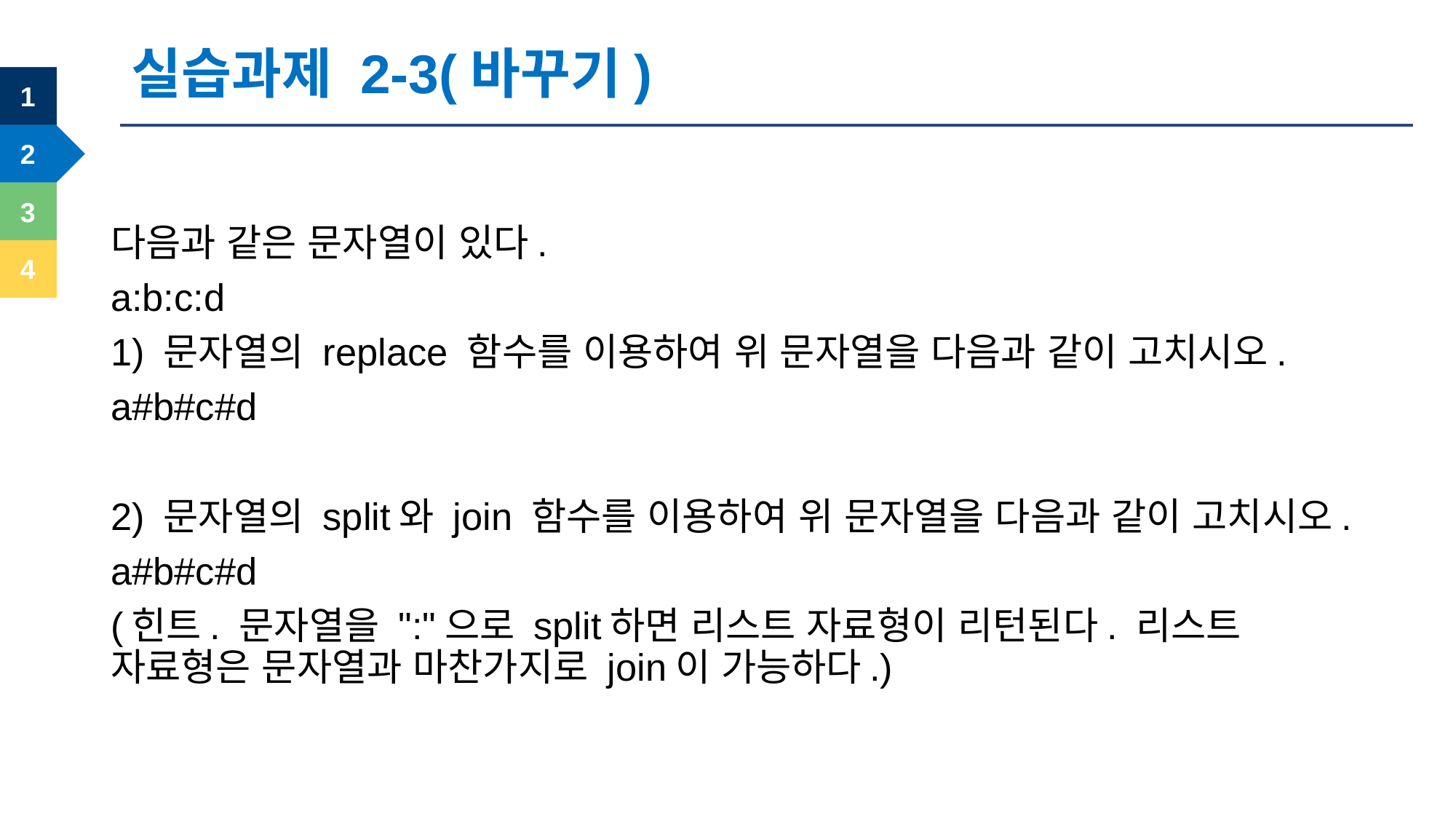

실습과제 2-3(바꾸기)
다음과 같은 문자열이 있다.
a:b:c:d
1) 문자열의 replace 함수를 이용하여 위 문자열을 다음과 같이 고치시오.
a#b#c#d

2) 문자열의 split와 join 함수를 이용하여 위 문자열을 다음과 같이 고치시오.
a#b#c#d
(힌트. 문자열을 ":"으로 split하면 리스트 자료형이 리턴된다. 리스트 자료형은 문자열과 마찬가지로 join이 가능하다.)